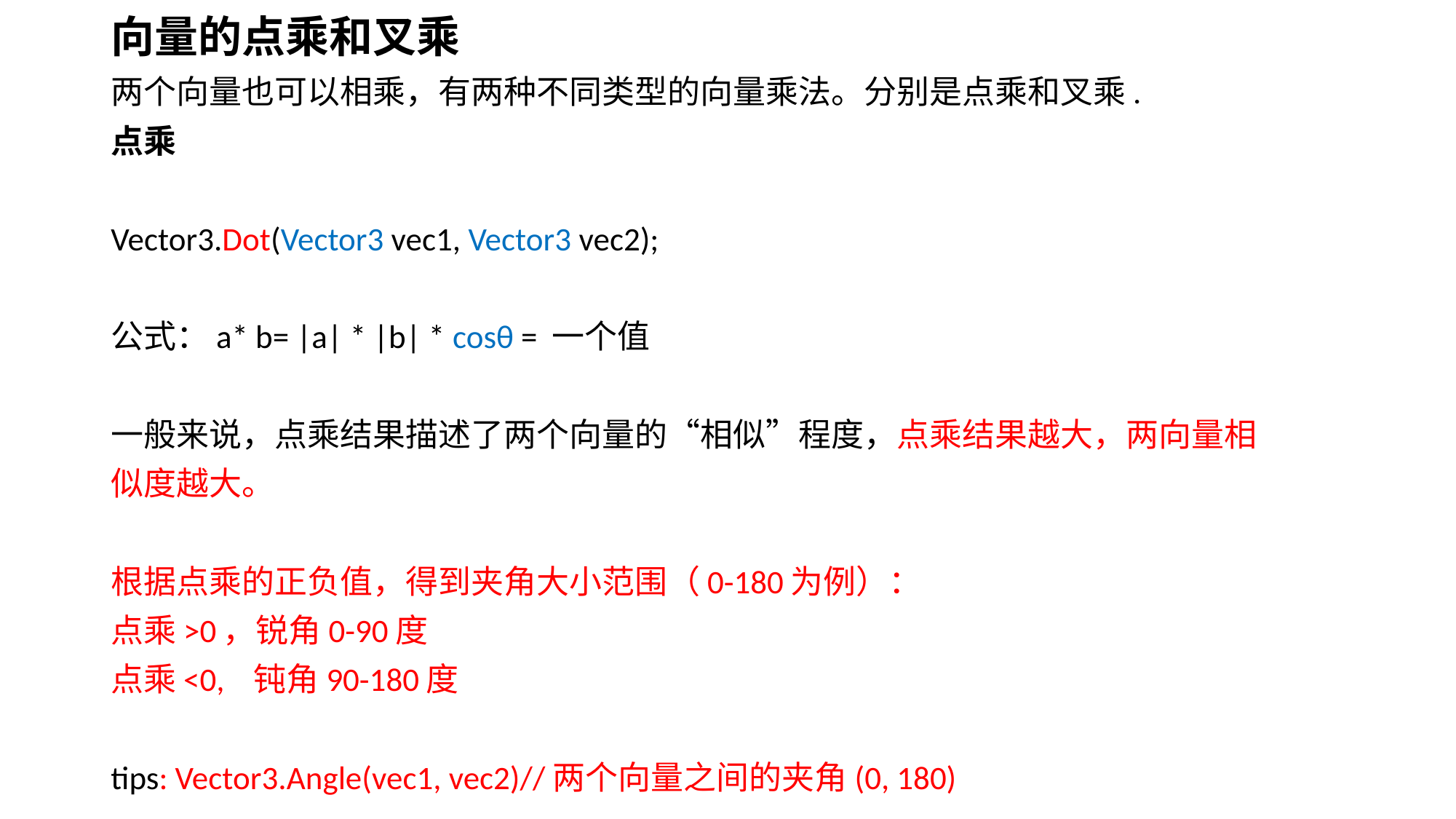

向量的点乘和叉乘
两个向量也可以相乘，有两种不同类型的向量乘法。分别是点乘和叉乘.
点乘

Vector3.Dot(Vector3 vec1, Vector3 vec2);

公式：a* b= |a| * |b| * cosθ = 一个值

一般来说，点乘结果描述了两个向量的“相似”程度，点乘结果越大，两向量相
似度越大。

根据点乘的正负值，得到夹角大小范围（0-180为例）：
点乘>0，锐角0-90度
点乘<0,   钝角90-180度

tips: Vector3.Angle(vec1, vec2)//两个向量之间的夹角(0, 180)